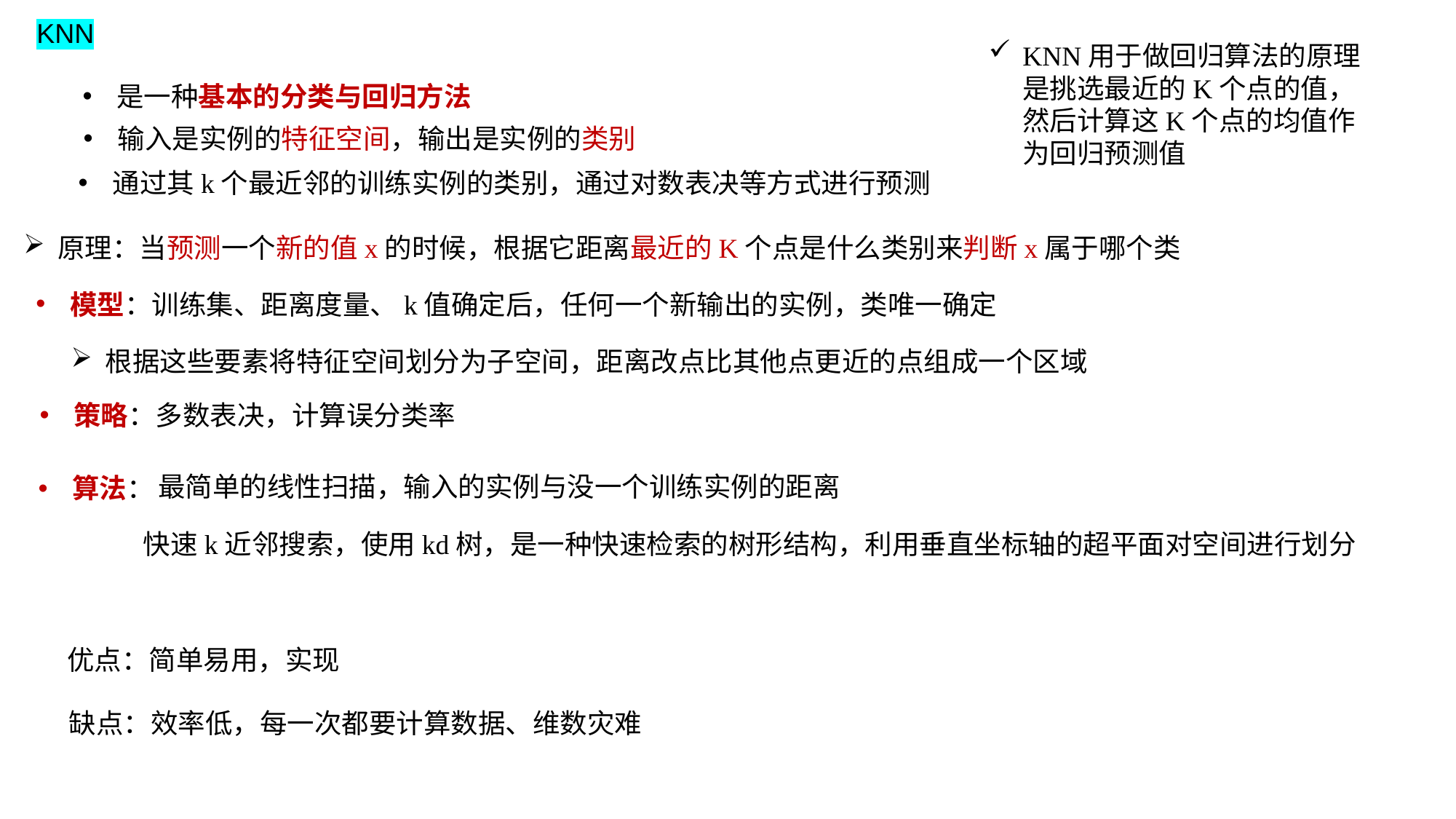

KNN
KNN用于做回归算法的原理是挑选最近的K个点的值，然后计算这K个点的均值作为回归预测值
是一种基本的分类与回归方法
输入是实例的特征空间，输出是实例的类别
通过其k个最近邻的训练实例的类别，通过对数表决等方式进行预测
原理：当预测一个新的值x的时候，根据它距离最近的K个点是什么类别来判断x属于哪个类
模型：训练集、距离度量、k值确定后，任何一个新输出的实例，类唯一确定
根据这些要素将特征空间划分为子空间，距离改点比其他点更近的点组成一个区域
策略：多数表决，计算误分类率
最简单的线性扫描，输入的实例与没一个训练实例的距离
算法：
快速k近邻搜索，使用kd树，是一种快速检索的树形结构，利用垂直坐标轴的超平面对空间进行划分
优点：简单易用，实现
缺点：效率低，每一次都要计算数据、维数灾难